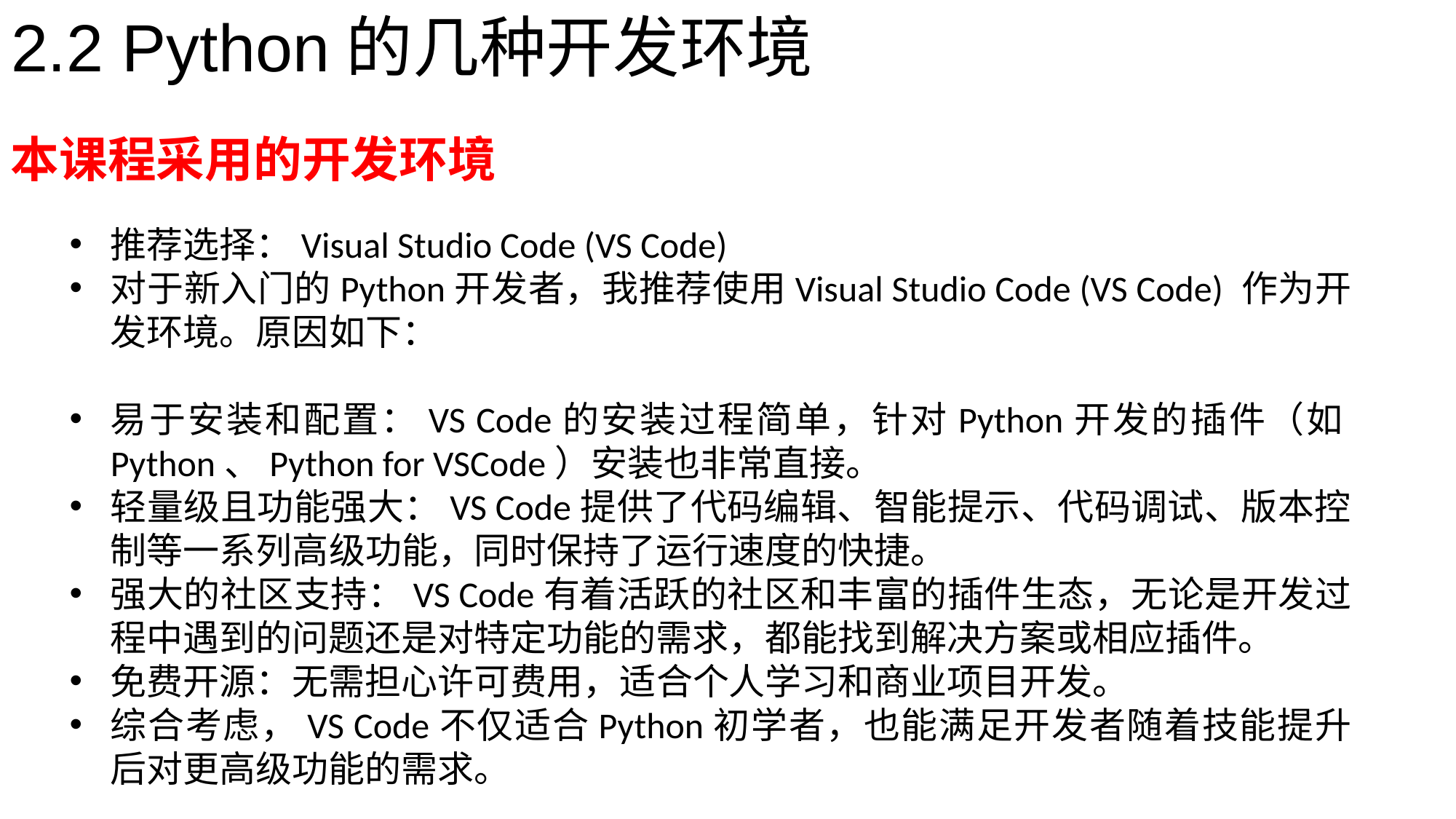

# 2.2 Python的几种开发环境
本课程采用的开发环境
推荐选择：Visual Studio Code (VS Code)
对于新入门的Python开发者，我推荐使用Visual Studio Code (VS Code) 作为开发环境。原因如下：

易于安装和配置：VS Code的安装过程简单，针对Python开发的插件（如Python、Python for VSCode）安装也非常直接。
轻量级且功能强大：VS Code提供了代码编辑、智能提示、代码调试、版本控制等一系列高级功能，同时保持了运行速度的快捷。
强大的社区支持：VS Code有着活跃的社区和丰富的插件生态，无论是开发过程中遇到的问题还是对特定功能的需求，都能找到解决方案或相应插件。
免费开源：无需担心许可费用，适合个人学习和商业项目开发。
综合考虑，VS Code不仅适合Python初学者，也能满足开发者随着技能提升后对更高级功能的需求。